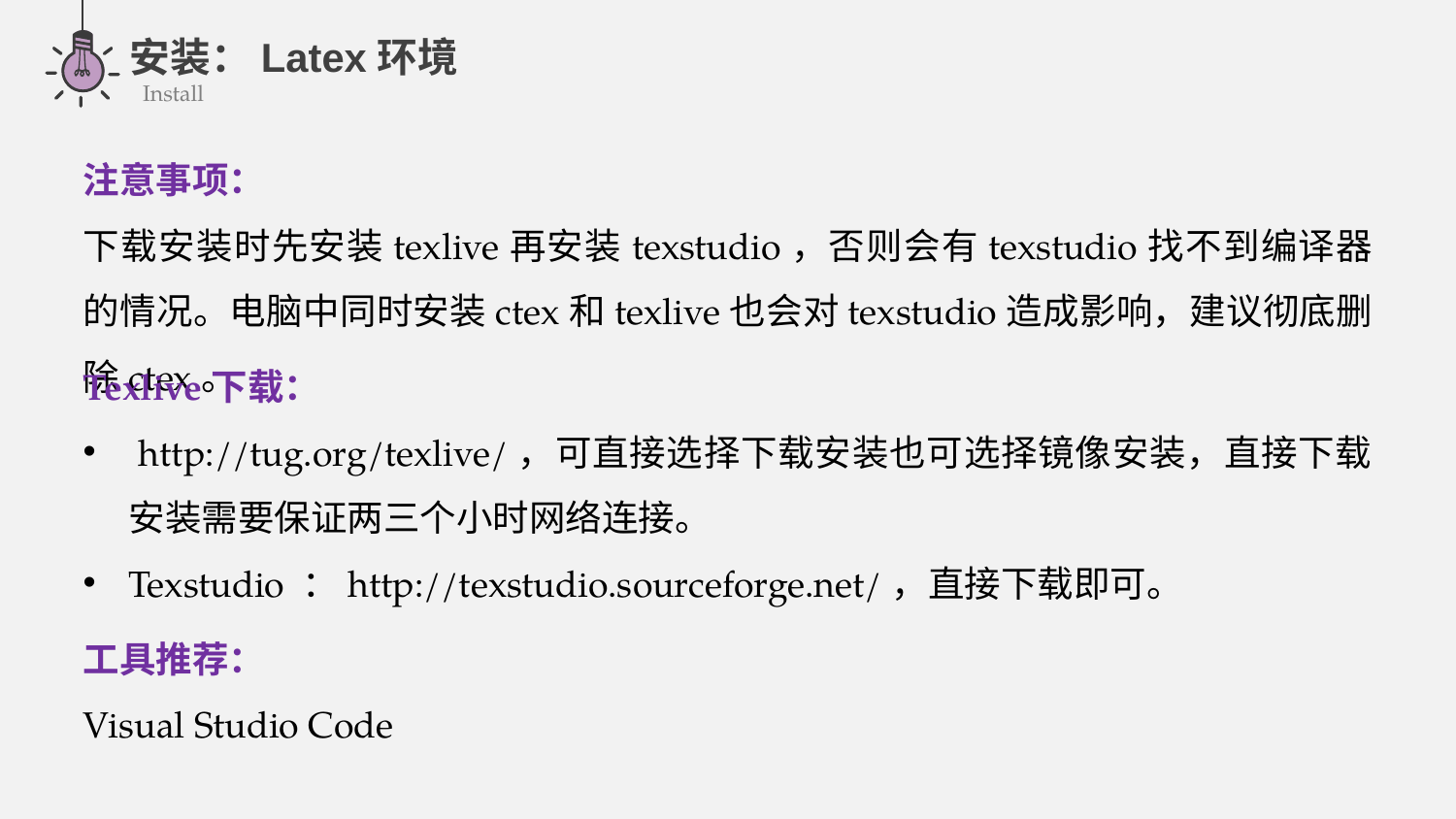

安装：Latex环境
Install
注意事项：
下载安装时先安装texlive再安装texstudio，否则会有texstudio找不到编译器的情况。电脑中同时安装ctex和texlive也会对texstudio造成影响，建议彻底删除ctex。
Texlive下载：
 http://tug.org/texlive/，可直接选择下载安装也可选择镜像安装，直接下载安装需要保证两三个小时网络连接。
Texstudio ：http://texstudio.sourceforge.net/，直接下载即可。
工具推荐：
Visual Studio Code